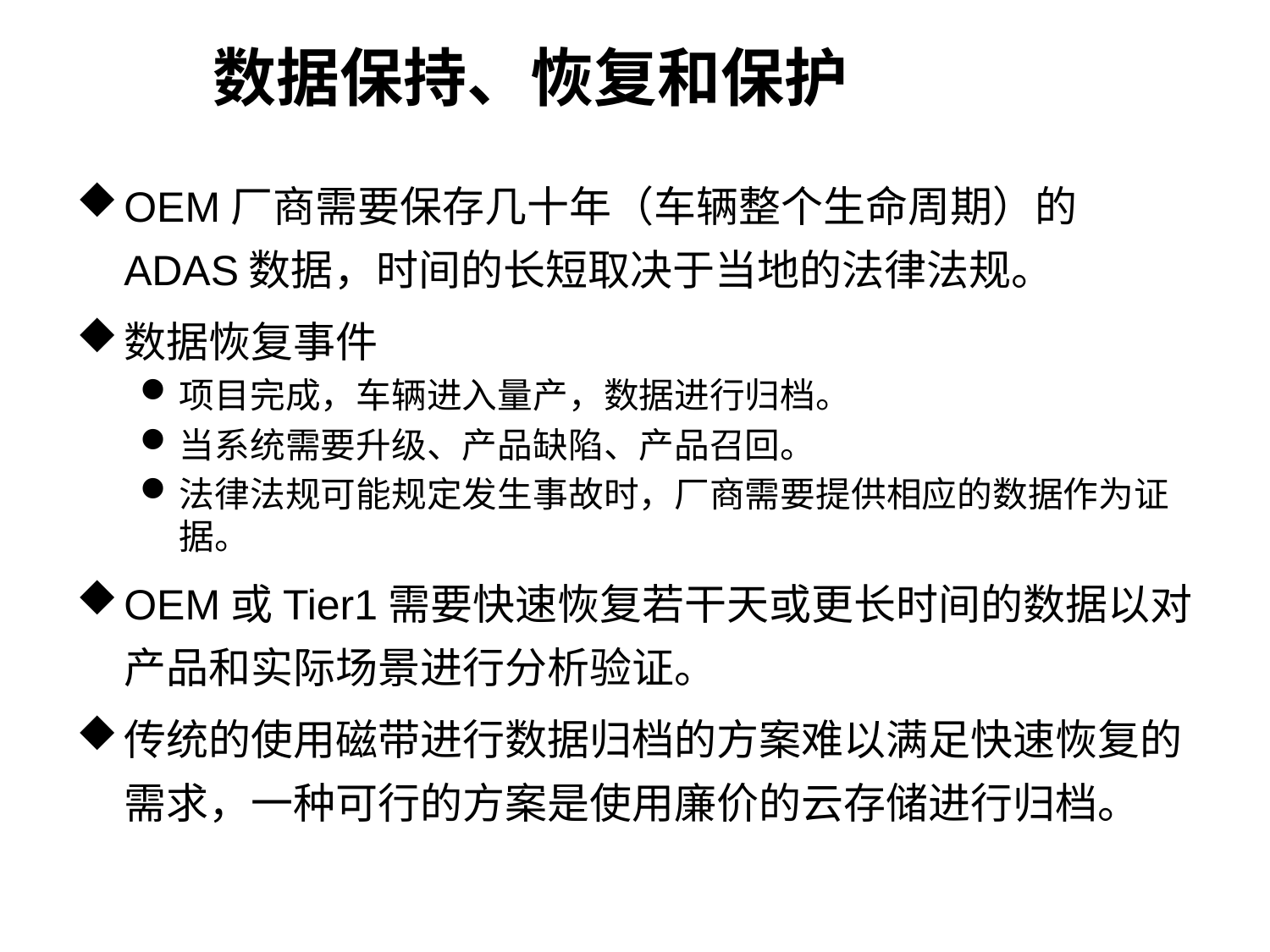

# 数据保持、恢复和保护
OEM厂商需要保存几十年（车辆整个生命周期）的ADAS数据，时间的长短取决于当地的法律法规。
数据恢复事件
项目完成，车辆进入量产，数据进行归档。
当系统需要升级、产品缺陷、产品召回。
法律法规可能规定发生事故时，厂商需要提供相应的数据作为证据。
OEM或Tier1需要快速恢复若干天或更长时间的数据以对产品和实际场景进行分析验证。
传统的使用磁带进行数据归档的方案难以满足快速恢复的需求，一种可行的方案是使用廉价的云存储进行归档。